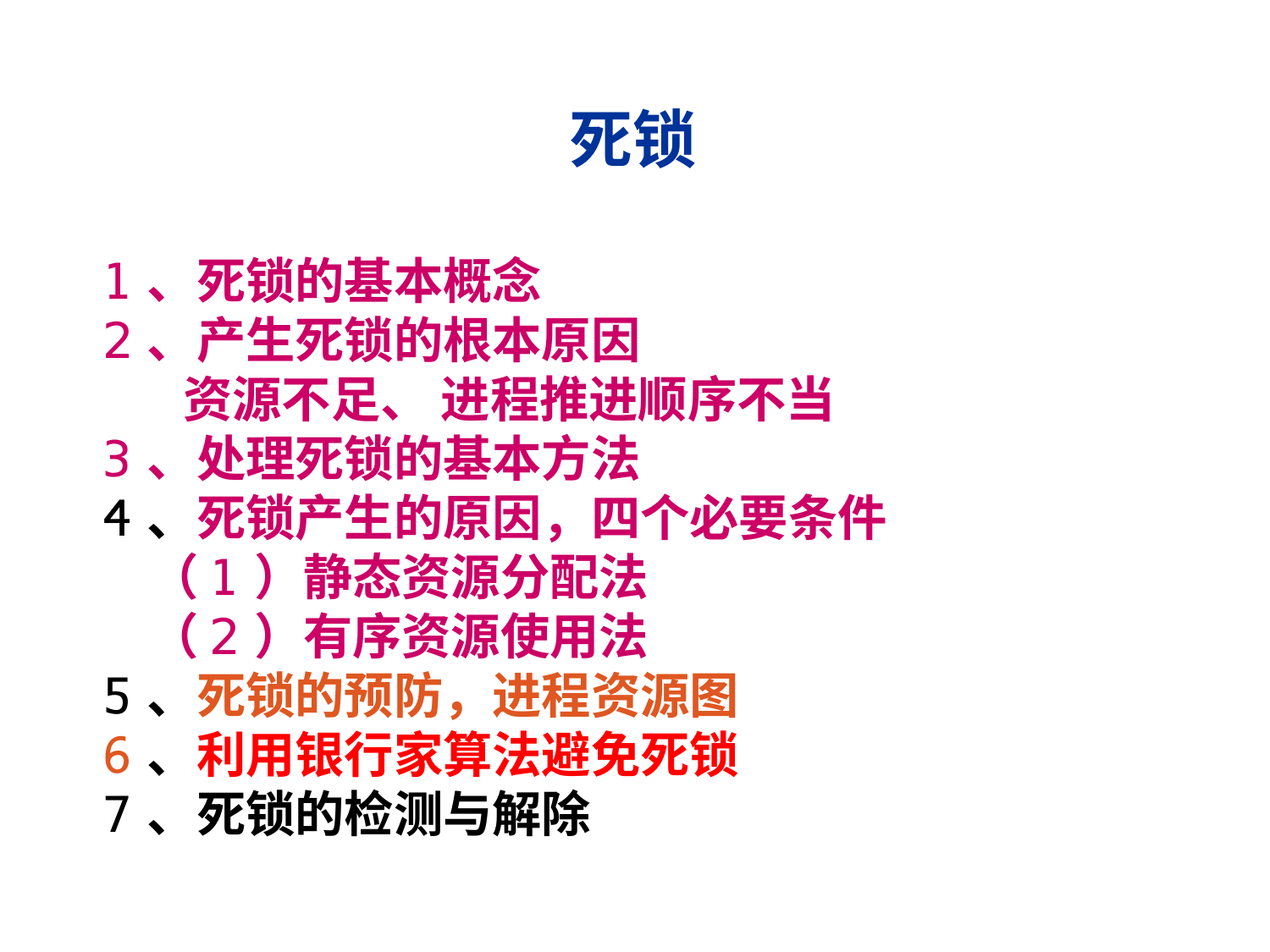

死锁
1、死锁的基本概念
2、产生死锁的根本原因
      资源不足、 进程推进顺序不当
3、处理死锁的基本方法
4、死锁产生的原因，四个必要条件
   （1）静态资源分配法
   （2）有序资源使用法
5、死锁的预防，进程资源图
6、利用银行家算法避免死锁
7、死锁的检测与解除